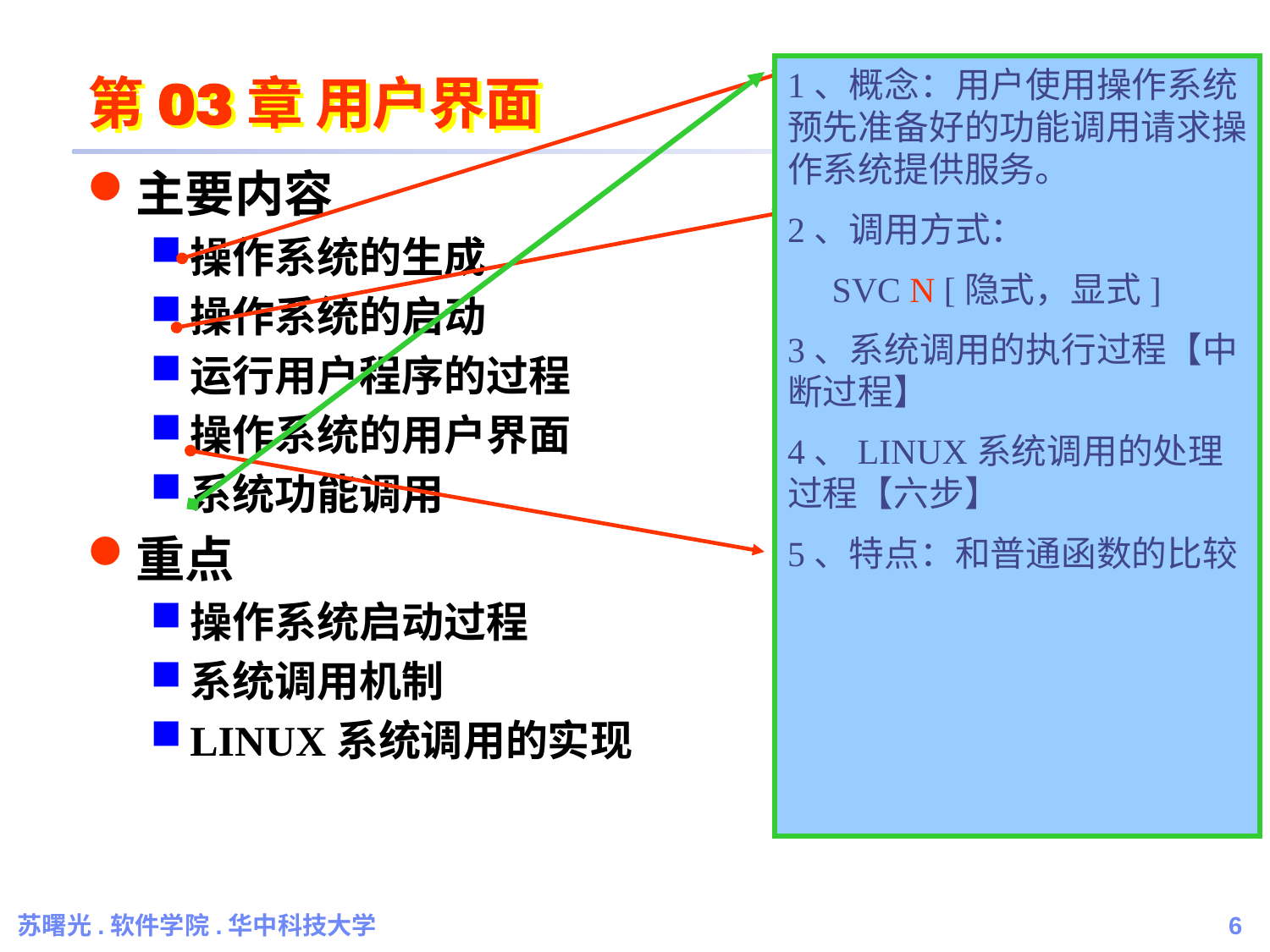

# 第03章 用户界面
1、概念：用户使用操作系统预先准备好的功能调用请求操作系统提供服务。
2、调用方式：
     SVC N [隐式，显式]
3、系统调用的执行过程【中断过程】
4、LINUX系统调用的处理过程【六步】
5、特点：和普通函数的比较
组装和生成操作系统的过程
主要内容
操作系统的生成
操作系统的启动
运行用户程序的过程
操作系统的用户界面
系统功能调用
重点
操作系统启动过程
系统调用机制
LINUX系统调用的实现
系统启动过程：POST－Boot Sector（引导程序）—把OS核心装入内存—运行。
操作系统核心：
引导程序：
启动程序：
用户与计算机交流的外部机制。

操作界面（又称操作命令）
系统功能调用界面(简称系统调用)
苏曙光.软件学院.华中科技大学
6